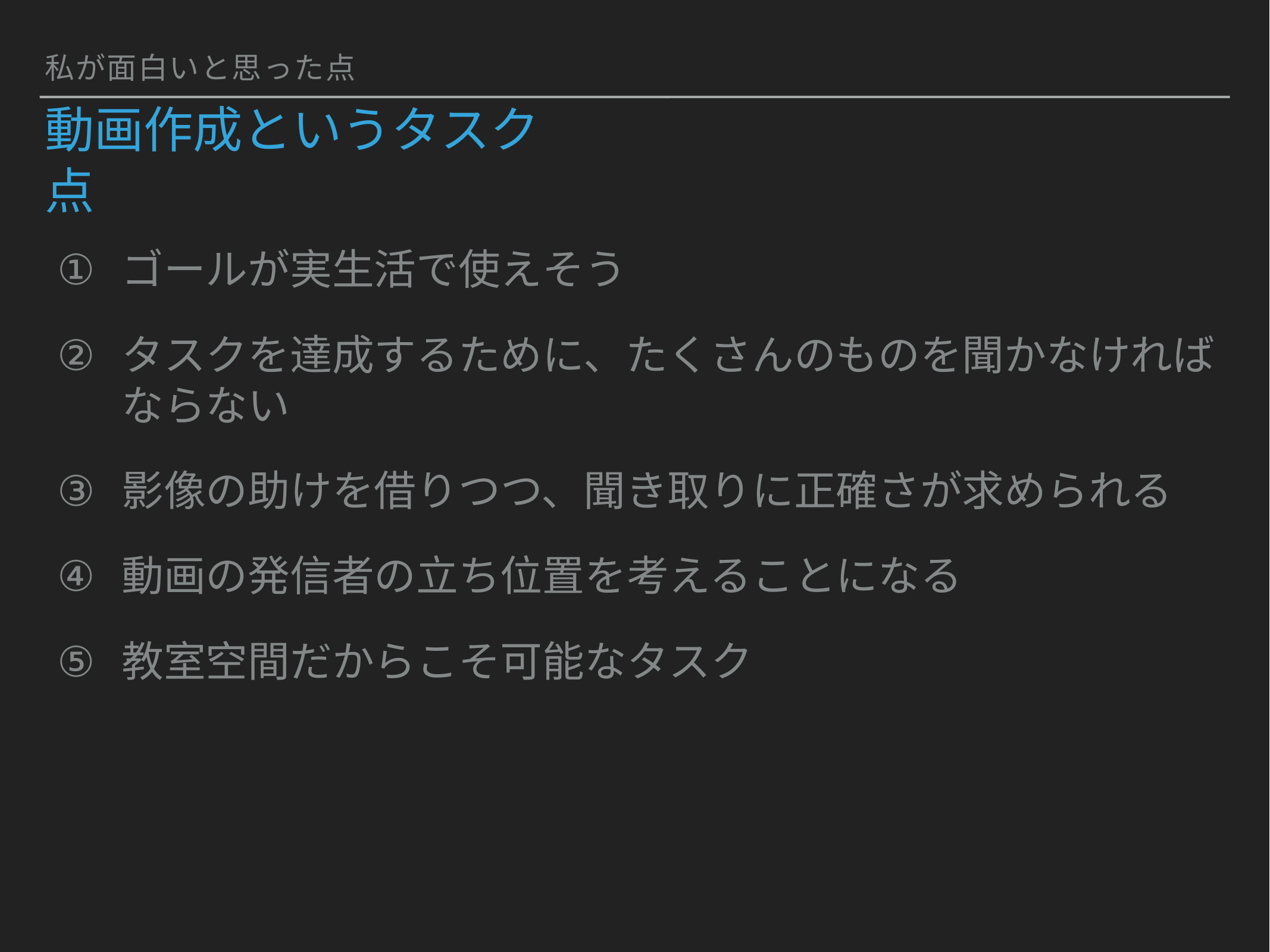

私が面白いと思った点
# 動画作成というタスク
点
ゴールが実生活で使えそう
タスクを達成するために、たくさんのものを聞かなければならない
影像の助けを借りつつ、聞き取りに正確さが求められる
動画の発信者の立ち位置を考えることになる
教室空間だからこそ可能なタスク